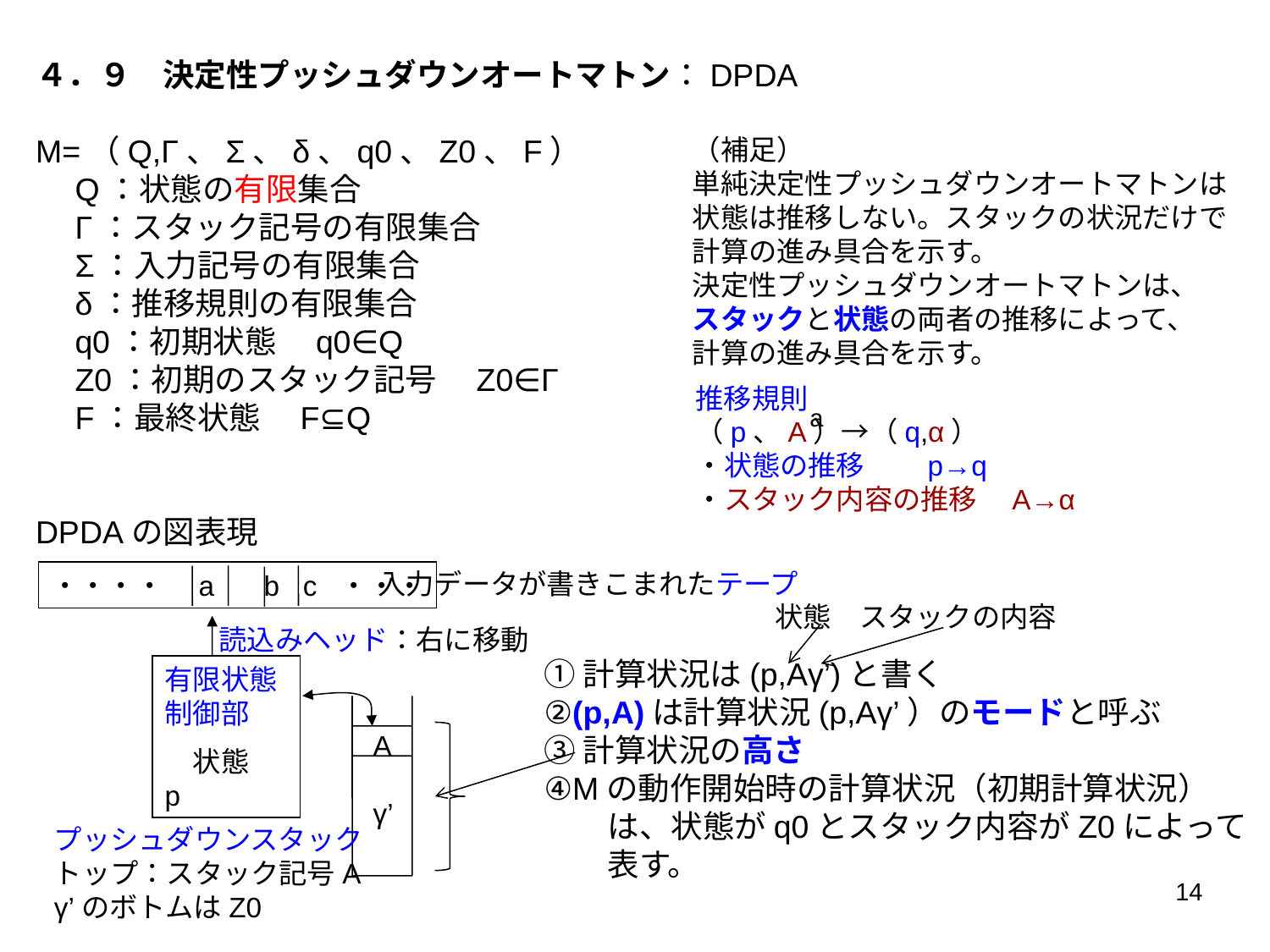

４．９　決定性プッシュダウンオートマトン：DPDA

M=（Q,Γ、Σ、δ、q0、Z0、F）
　Q：状態の有限集合
　Γ：スタック記号の有限集合
　Σ：入力記号の有限集合
　δ：推移規則の有限集合
　q0：初期状態　q0∈Q
　Z0：初期のスタック記号　Z0∈Γ
　F：最終状態　F⊆Q

DPDAの図表現
（補足）
単純決定性プッシュダウンオートマトンは
状態は推移しない。スタックの状況だけで
計算の進み具合を示す。
決定性プッシュダウンオートマトンは、
スタックと状態の両者の推移によって、
計算の進み具合を示す。
推移規則
（p、A）→（q,α）
・状態の推移　　p→q
・スタック内容の推移　A→α
a
入力データが書きこまれたテープ
・・・・　a 　b   c  ・・・

読込みヘッド：右に移動
有限状態制御部
　状態　p

A

γ’

プッシュダウンスタック
トップ：スタック記号A
γ’のボトムはZ0

状態　スタックの内容
①計算状況は(p,Aγ’)と書く
②(p,A)は計算状況(p,Aγ’）のモードと呼ぶ
③計算状況の高さ
④Mの動作開始時の計算状況（初期計算状況）
　　は、状態がq0とスタック内容がZ0によって
　　表す。

14